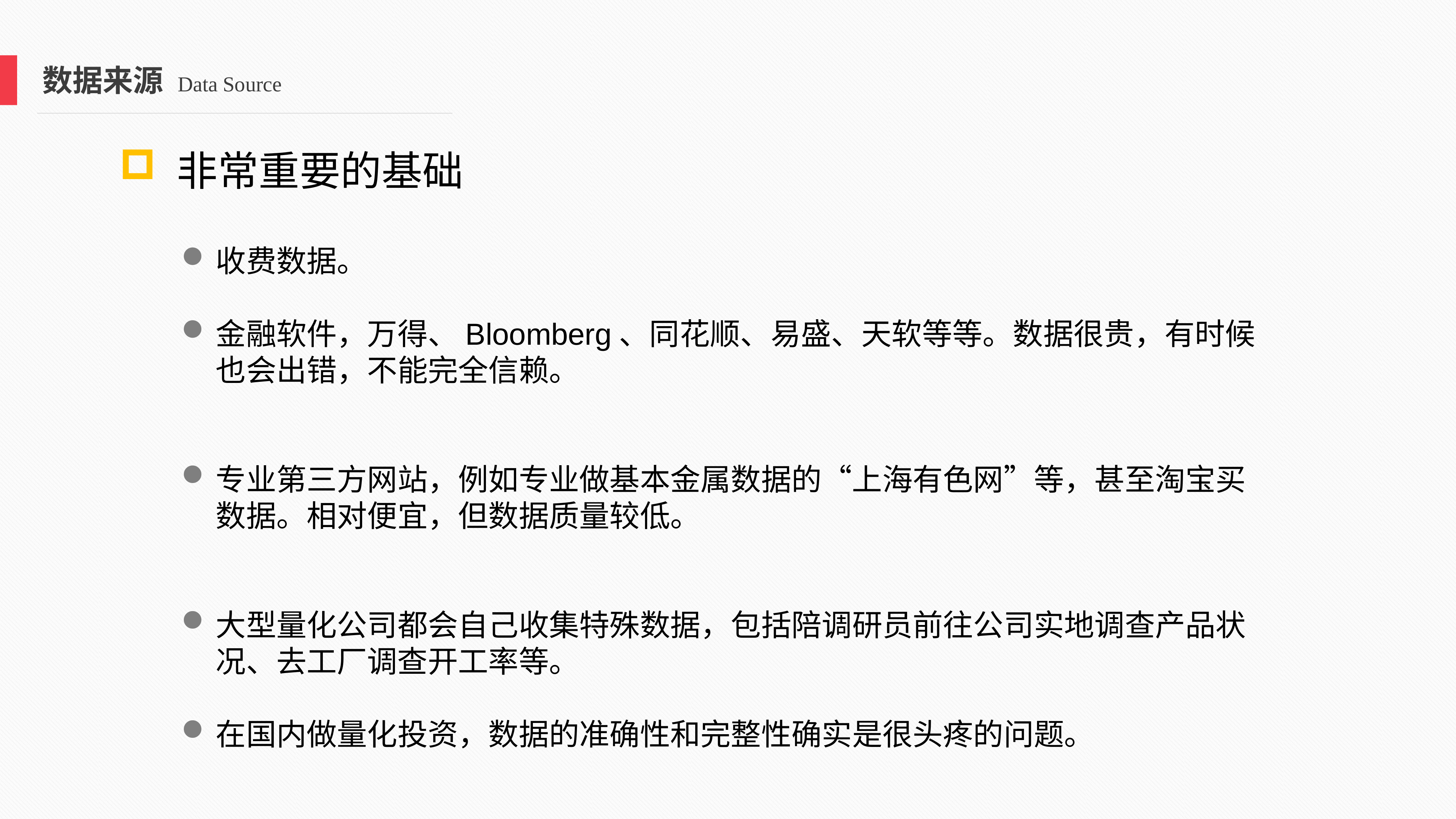

数据来源 Data Source
 非常重要的基础
收费数据。

金融软件，万得、Bloomberg、同花顺、易盛、天软等等。数据很贵，有时候也会出错，不能完全信赖。

专业第三方网站，例如专业做基本金属数据的“上海有色网”等，甚至淘宝买数据。相对便宜，但数据质量较低。

大型量化公司都会自己收集特殊数据，包括陪调研员前往公司实地调查产品状况、去工厂调查开工率等。

在国内做量化投资，数据的准确性和完整性确实是很头疼的问题。